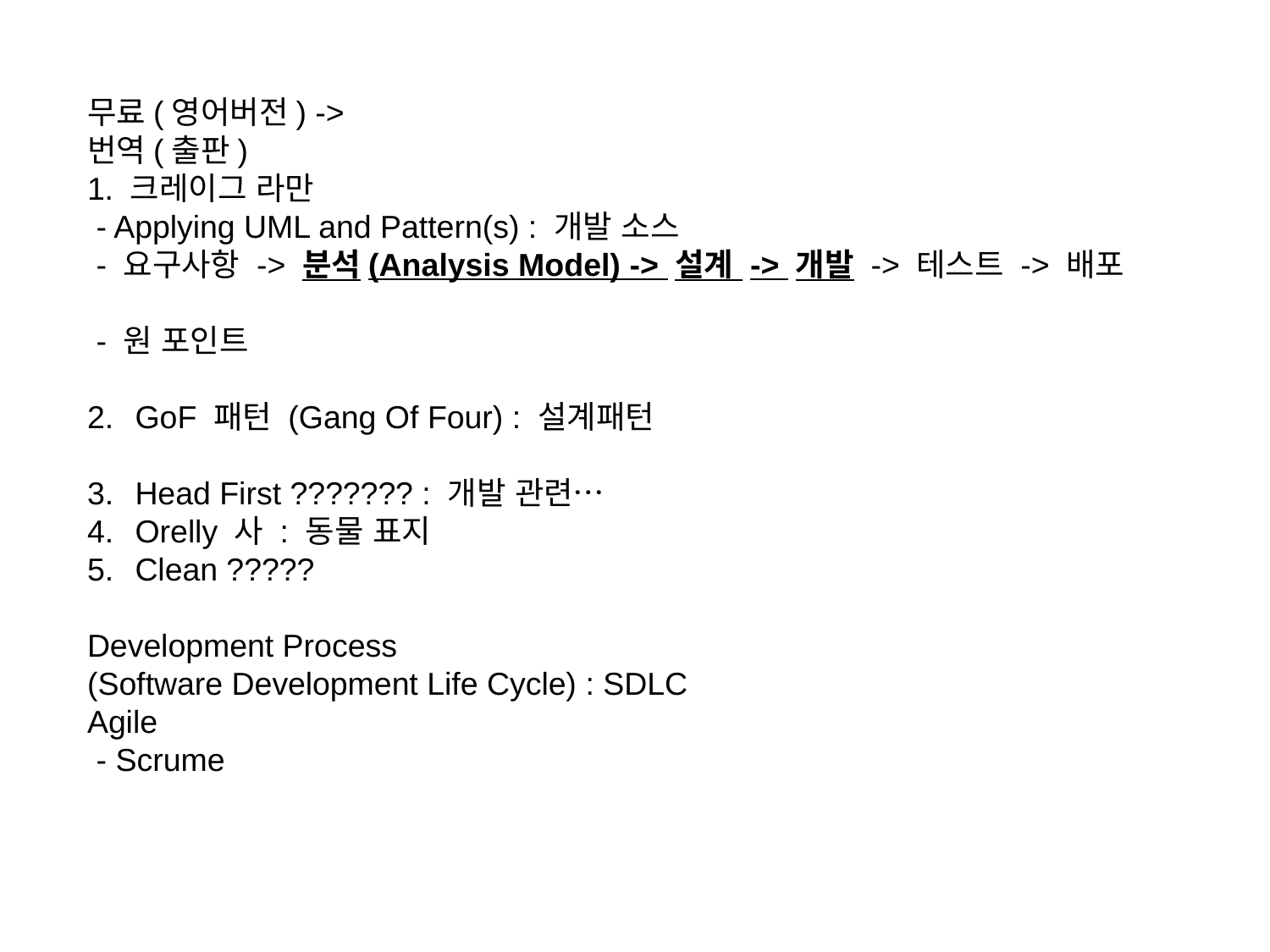

무료(영어버전) ->
번역(출판)
1. 크레이그 라만
 - Applying UML and Pattern(s) : 개발 소스
 - 요구사항 -> 분석(Analysis Model) -> 설계 -> 개발 -> 테스트 -> 배포

 - 원 포인트

GoF 패턴 (Gang Of Four) : 설계패턴

Head First ??????? : 개발 관련…
Orelly 사 : 동물 표지
Clean ?????

Development Process
(Software Development Life Cycle) : SDLC
Agile
 - Scrume